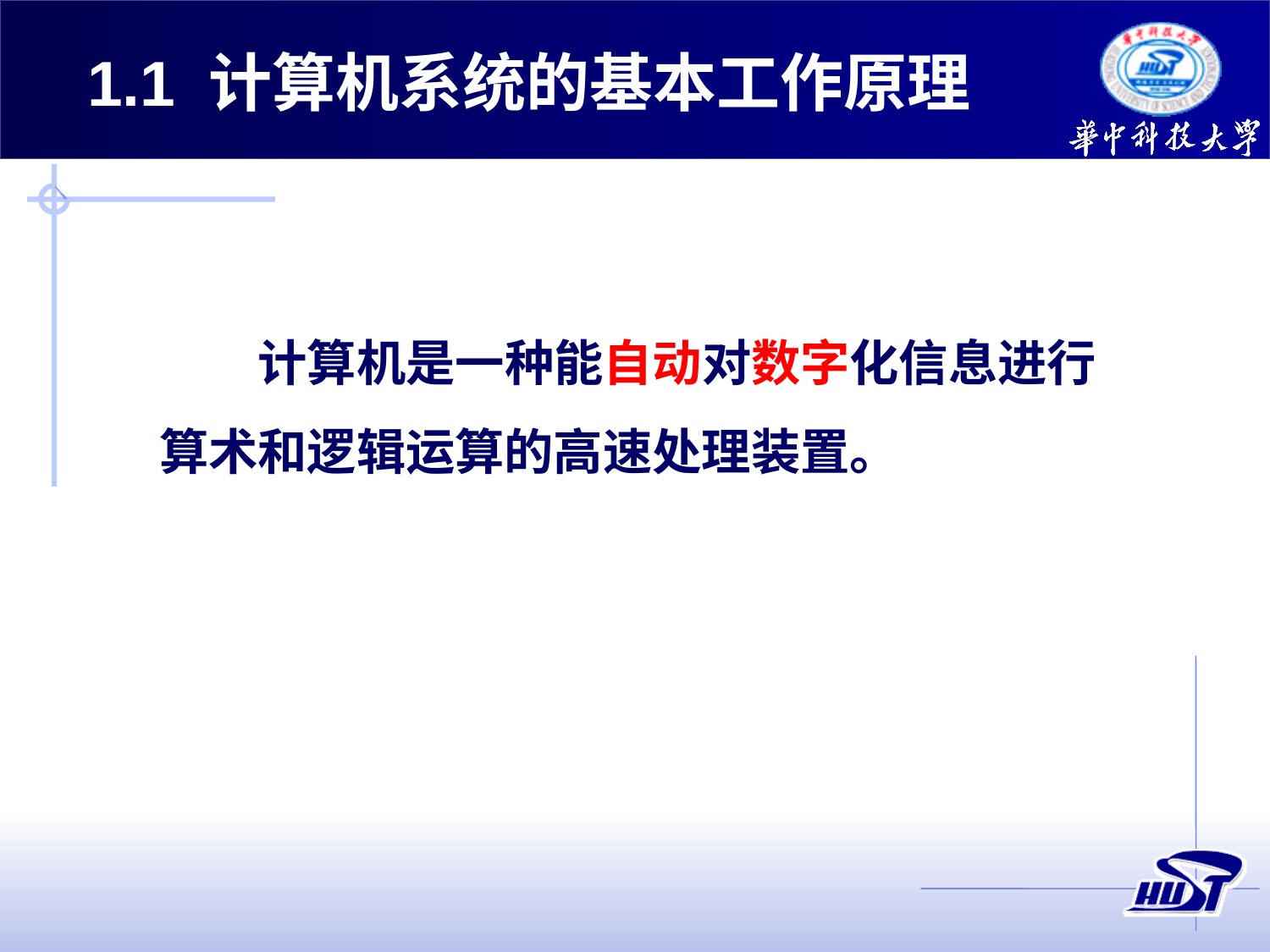

1.1 计算机系统的基本工作原理
计算机是一种能自动对数字化信息进行算术和逻辑运算的高速处理装置。